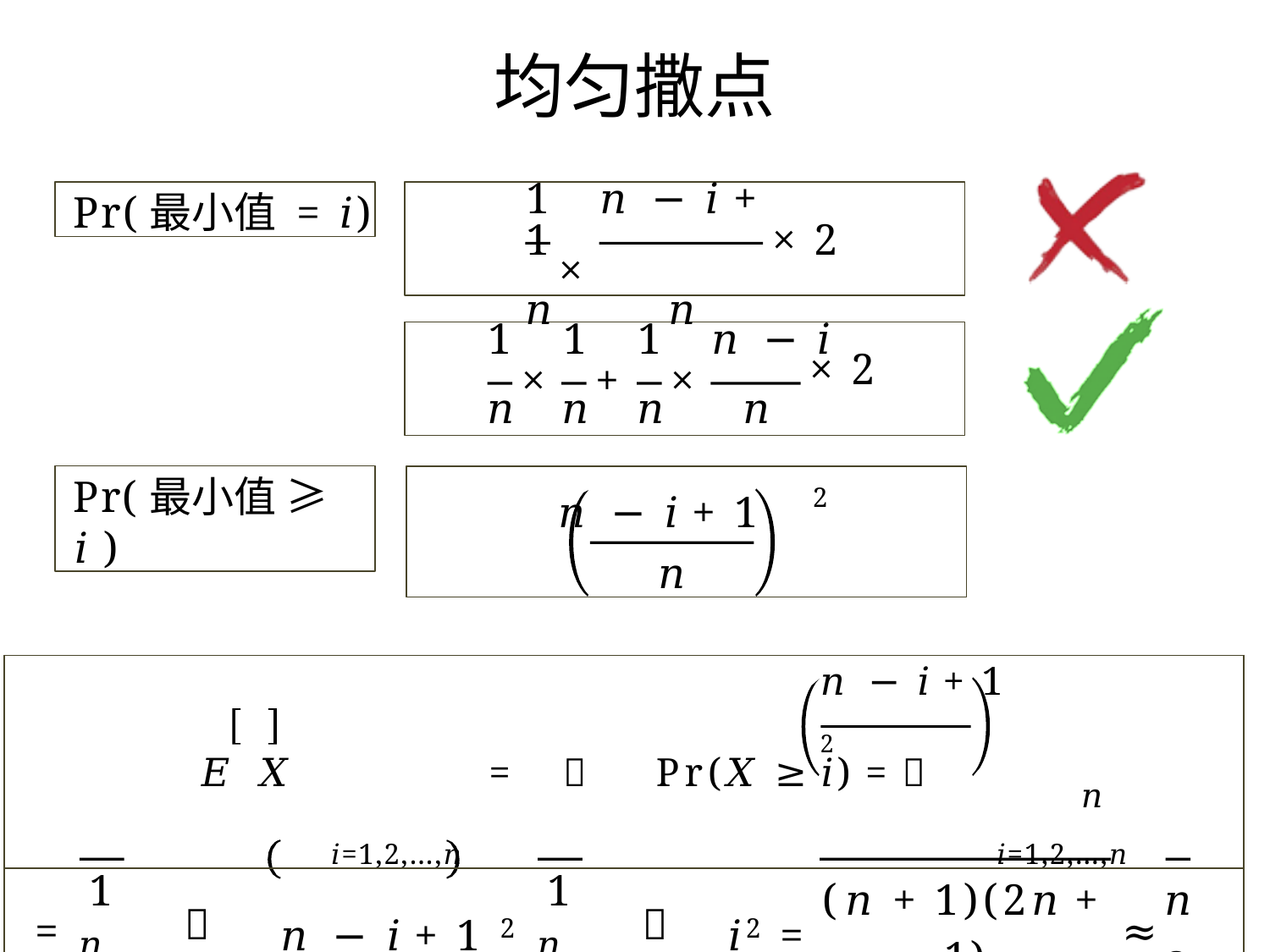

# 均匀撒点

1	𝑛 − 𝑖 + 1
×
𝑛	𝑛

Pr(最小值 = 𝑖)
× 2

1	1	1	𝑛 − 𝑖
× 2
𝑛	𝑛	𝑛	𝑛

×	+	×

Pr(最小值 ≥ 𝑖)
𝑛 − 𝑖 + 1	2
𝑛

| 𝑛 − 𝑖 + 1 2 𝐸 𝑋 = ෍ Pr(𝑋 ≥ 𝑖) = ෍ 𝑛 𝑖=1,2,…,𝑛 𝑖=1,2,…,𝑛 |  |  |  |  |  |  |  |  |  |
| --- | --- | --- | --- | --- | --- | --- | --- | --- | --- |
| = | 1 𝑛2 | ෍ 𝑖=1,2,…,𝑛 | 𝑛 − 𝑖 + 1 2 = | 1 𝑛2 | ෍ 𝑖=1,2,…,𝑛 | 𝑖2 = | (𝑛 + 1)(2𝑛 + 1) 6𝑛 | ≈ | 𝑛 3 |